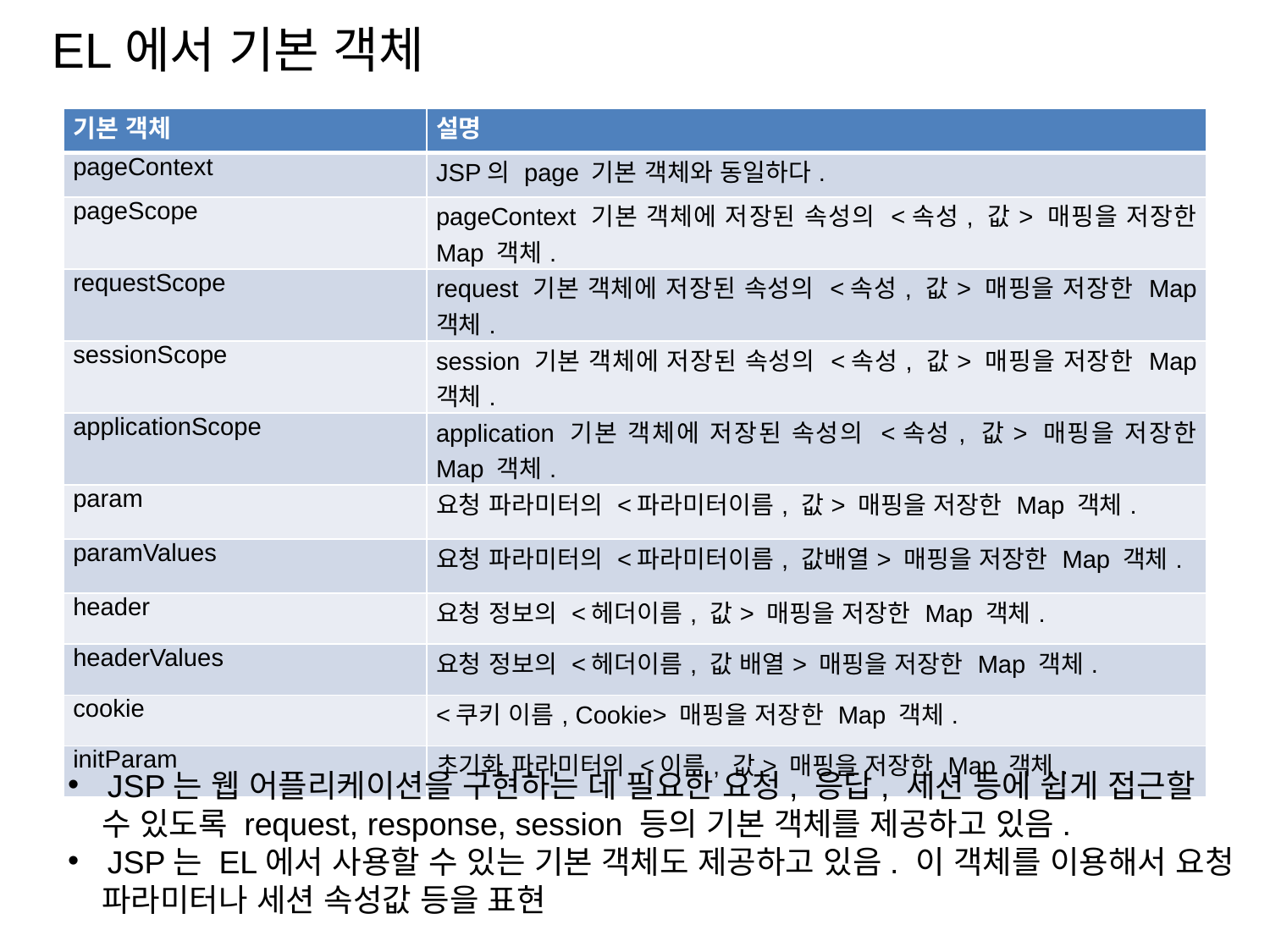

# EL에서 기본 객체
| 기본 객체 | 설명 |
| --- | --- |
| pageContext | JSP의 page 기본 객체와 동일하다. |
| pageScope | pageContext 기본 객체에 저장된 속성의 <속성, 값> 매핑을 저장한 Map 객체. |
| requestScope | request 기본 객체에 저장된 속성의 <속성, 값> 매핑을 저장한 Map 객체. |
| sessionScope | session 기본 객체에 저장된 속성의 <속성, 값> 매핑을 저장한 Map 객체. |
| applicationScope | application 기본 객체에 저장된 속성의 <속성, 값> 매핑을 저장한 Map 객체. |
| param | 요청 파라미터의 <파라미터이름, 값> 매핑을 저장한 Map 객체. |
| paramValues | 요청 파라미터의 <파라미터이름, 값배열> 매핑을 저장한 Map 객체. |
| header | 요청 정보의 <헤더이름, 값> 매핑을 저장한 Map 객체. |
| headerValues | 요청 정보의 <헤더이름, 값 배열> 매핑을 저장한 Map 객체. |
| cookie | <쿠키 이름, Cookie> 매핑을 저장한 Map 객체. |
| initParam | 초기화 파라미터의 <이름, 값> 매핑을 저장한 Map 객체. |
JSP는 웹 어플리케이션을 구현하는 데 필요한 요청, 응답, 세션 등에 쉽게 접근할
   수 있도록 request, response, session 등의 기본 객체를 제공하고 있음.
JSP는 EL에서 사용할 수 있는 기본 객체도 제공하고 있음. 이 객체를 이용해서 요청
   파라미터나 세션 속성값 등을 표현